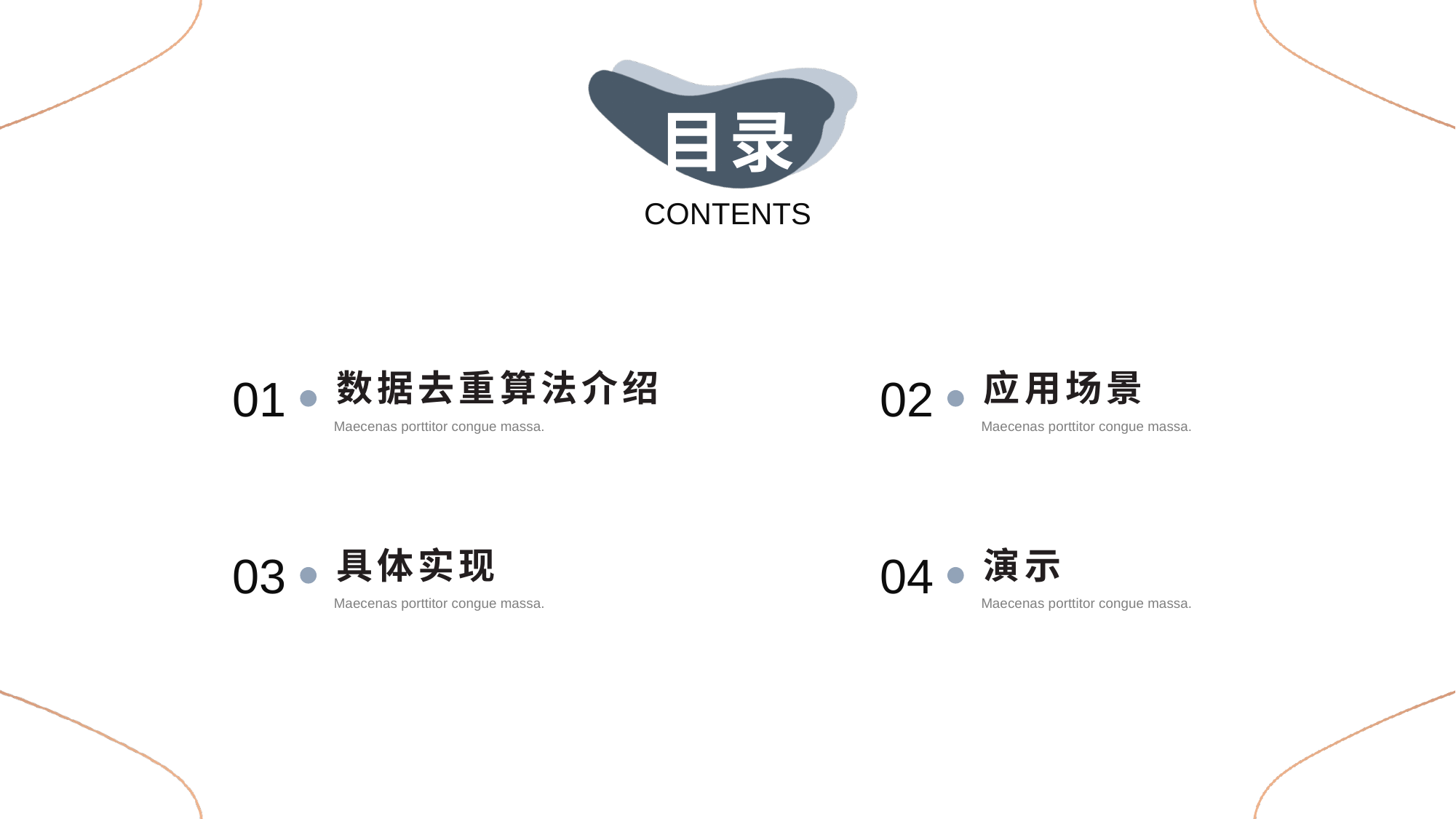

目录
CONTENTS
数据去重算法介绍
应用场景
01
02

Maecenas porttitor congue massa.
Maecenas porttitor congue massa.
具体实现
演示
03
04

Maecenas porttitor congue massa.
Maecenas porttitor congue massa.